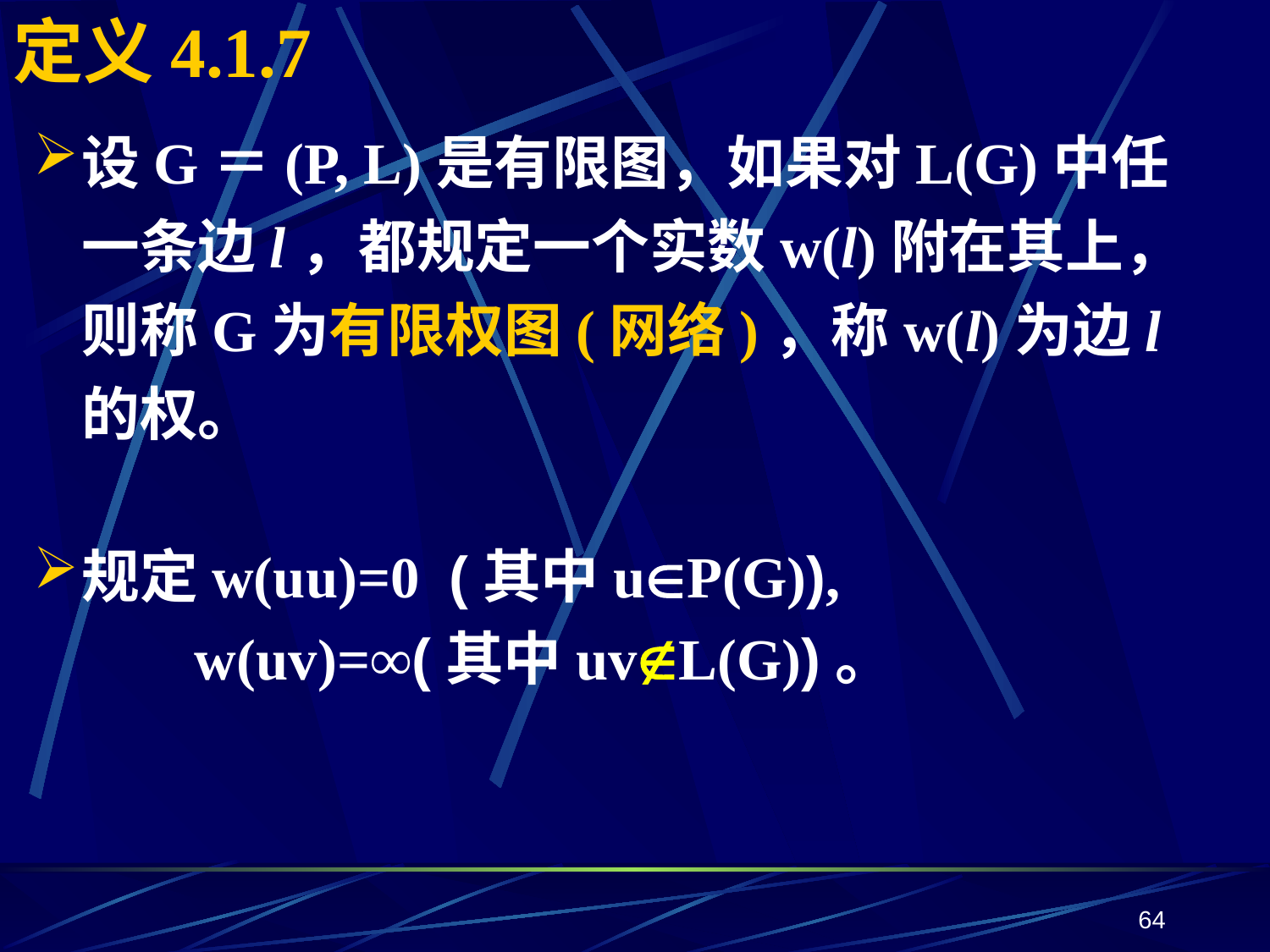

# 定义4.1.7
设G＝(P, L)是有限图，如果对L(G)中任一条边l，都规定一个实数w(l)附在其上，则称G为有限权图(网络)，称w(l)为边l的权。

规定w(uu)=0  (其中u∈P(G)),
           w(uv)=∞(其中uv∉L(G))。

64